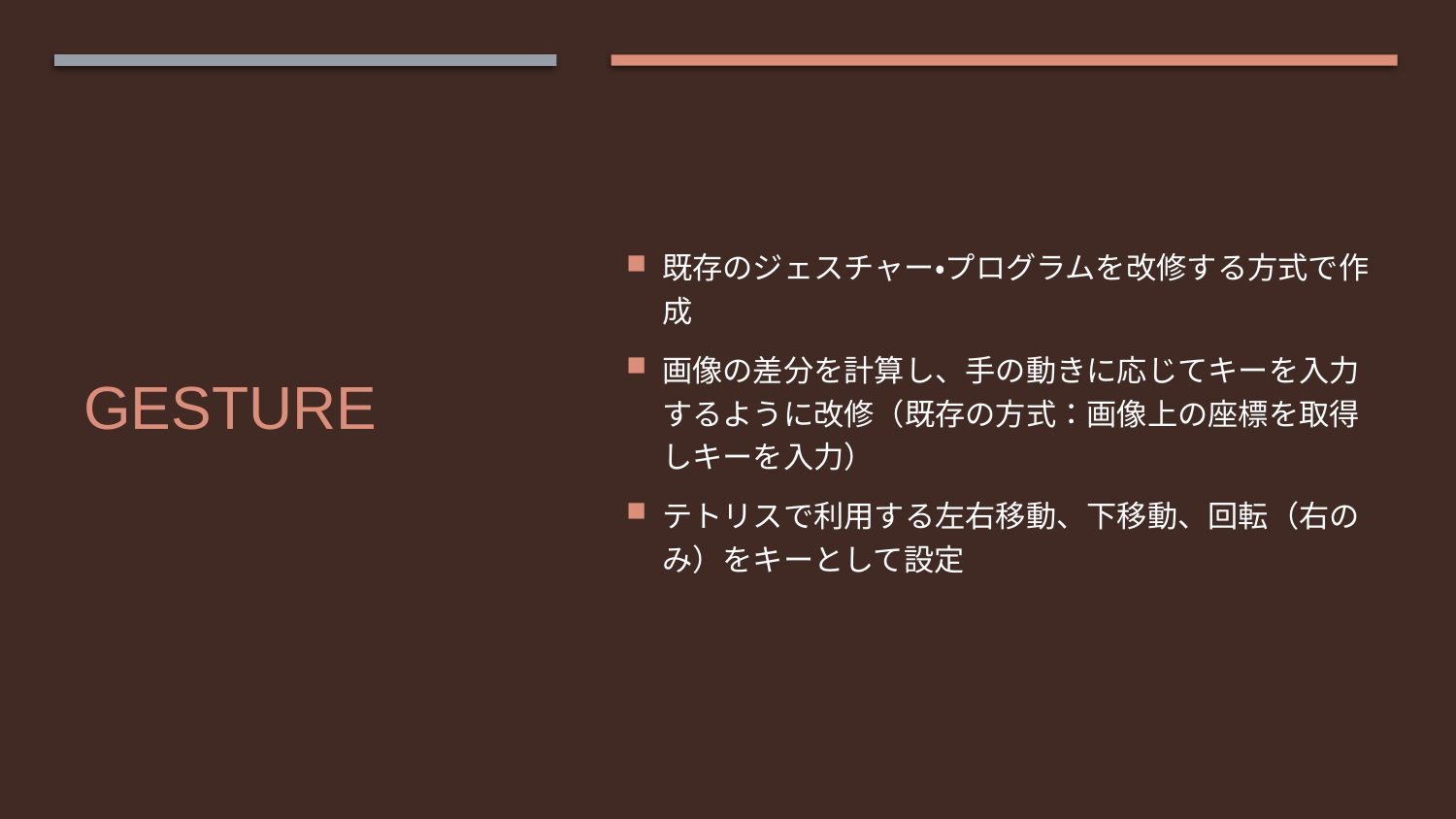

既存のジェスチャー・プログラムを改修する方式で作成
画像の差分を計算し、手の動きに応じてキーを入力するように改修（既存の方式：画像上の座標を取得しキーを入力）
テトリスで利用する左右移動、下移動、回転（右のみ）をキーとして設定
# Gesture